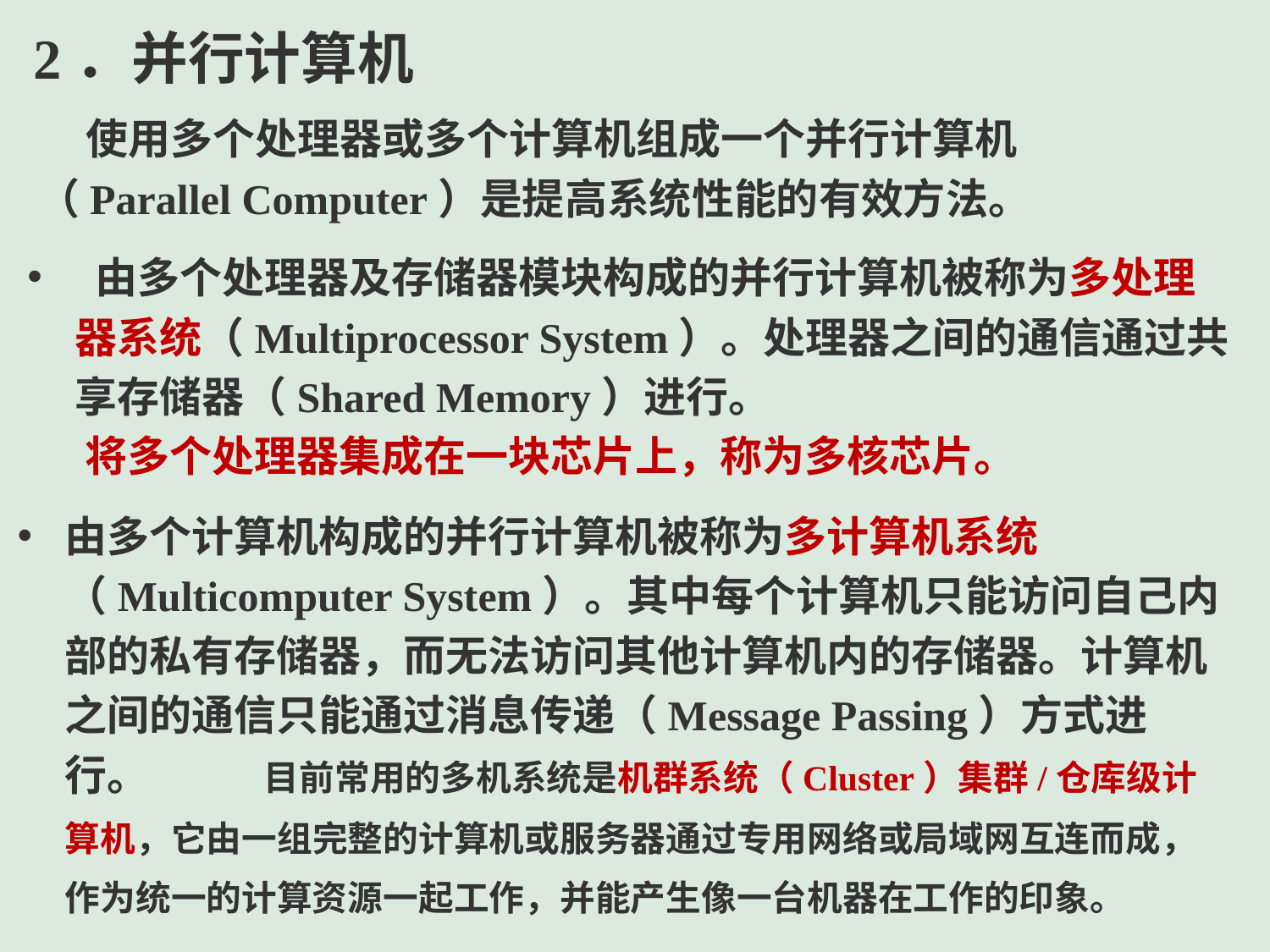

2．并行计算机
    使用多个处理器或多个计算机组成一个并行计算机（Parallel Computer）是提高系统性能的有效方法。
 由多个处理器及存储器模块构成的并行计算机被称为多处理器系统（Multiprocessor System）。处理器之间的通信通过共享存储器（Shared Memory）进行。
     将多个处理器集成在一块芯片上，称为多核芯片。
由多个计算机构成的并行计算机被称为多计算机系统（Multicomputer System）。其中每个计算机只能访问自己内部的私有存储器，而无法访问其他计算机内的存储器。计算机之间的通信只能通过消息传递（Message Passing）方式进行。            目前常用的多机系统是机群系统（Cluster）集群/仓库级计算机，它由一组完整的计算机或服务器通过专用网络或局域网互连而成，作为统一的计算资源一起工作，并能产生像一台机器在工作的印象。
99